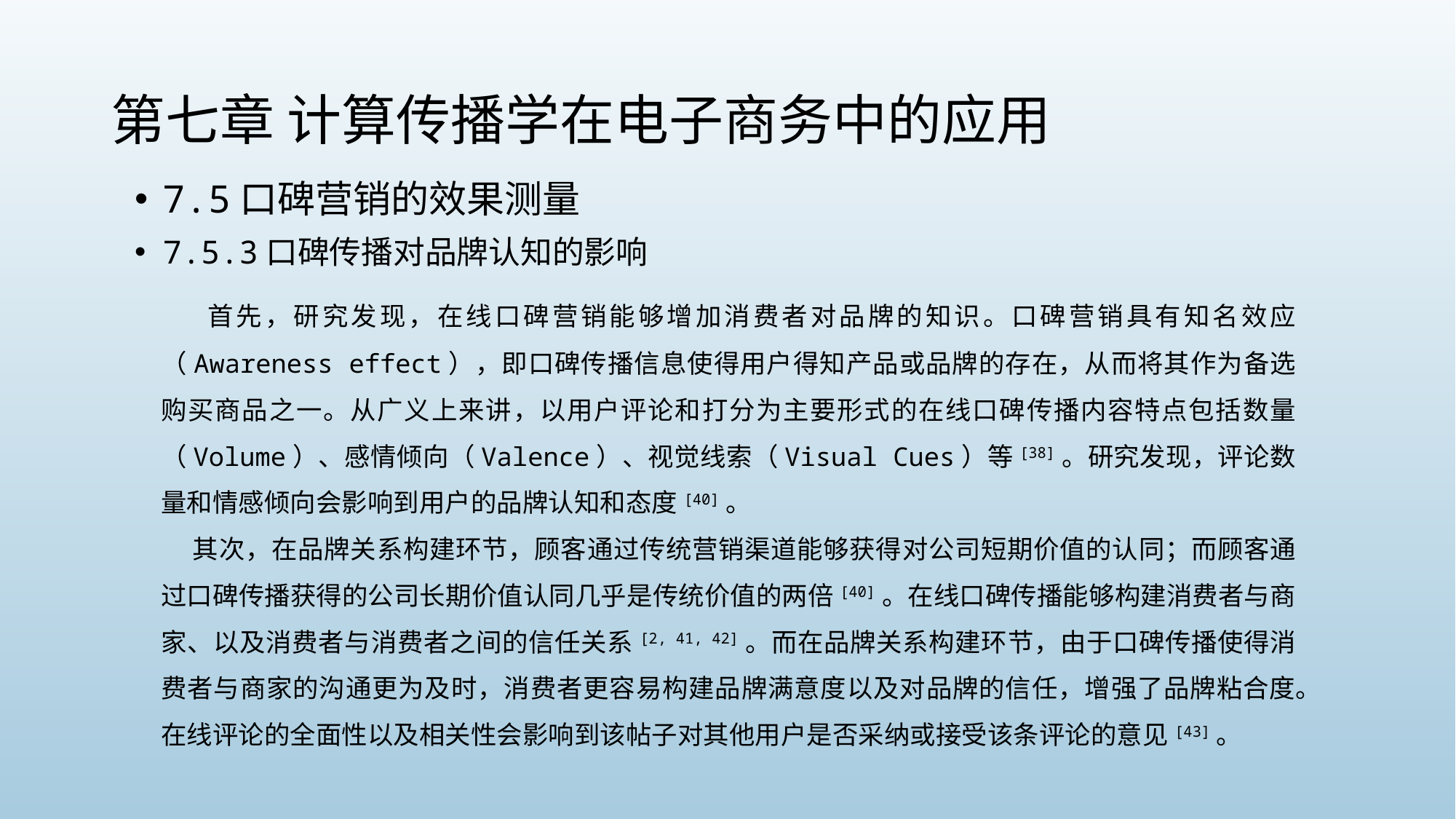

# 第七章 计算传播学在电子商务中的应用
7.5口碑营销的效果测量
7.5.3口碑传播对品牌认知的影响

    首先，研究发现，在线口碑营销能够增加消费者对品牌的知识。口碑营销具有知名效应（Awareness effect），即口碑传播信息使得用户得知产品或品牌的存在，从而将其作为备选购买商品之一。从广义上来讲，以用户评论和打分为主要形式的在线口碑传播内容特点包括数量（Volume）、感情倾向（Valence）、视觉线索（Visual Cues）等[38]。研究发现，评论数量和情感倾向会影响到用户的品牌认知和态度[40]。
    其次，在品牌关系构建环节，顾客通过传统营销渠道能够获得对公司短期价值的认同；而顾客通过口碑传播获得的公司长期价值认同几乎是传统价值的两倍[40]。在线口碑传播能够构建消费者与商家、以及消费者与消费者之间的信任关系[2, 41, 42]。而在品牌关系构建环节，由于口碑传播使得消费者与商家的沟通更为及时，消费者更容易构建品牌满意度以及对品牌的信任，增强了品牌粘合度。在线评论的全面性以及相关性会影响到该帖子对其他用户是否采纳或接受该条评论的意见[43]。